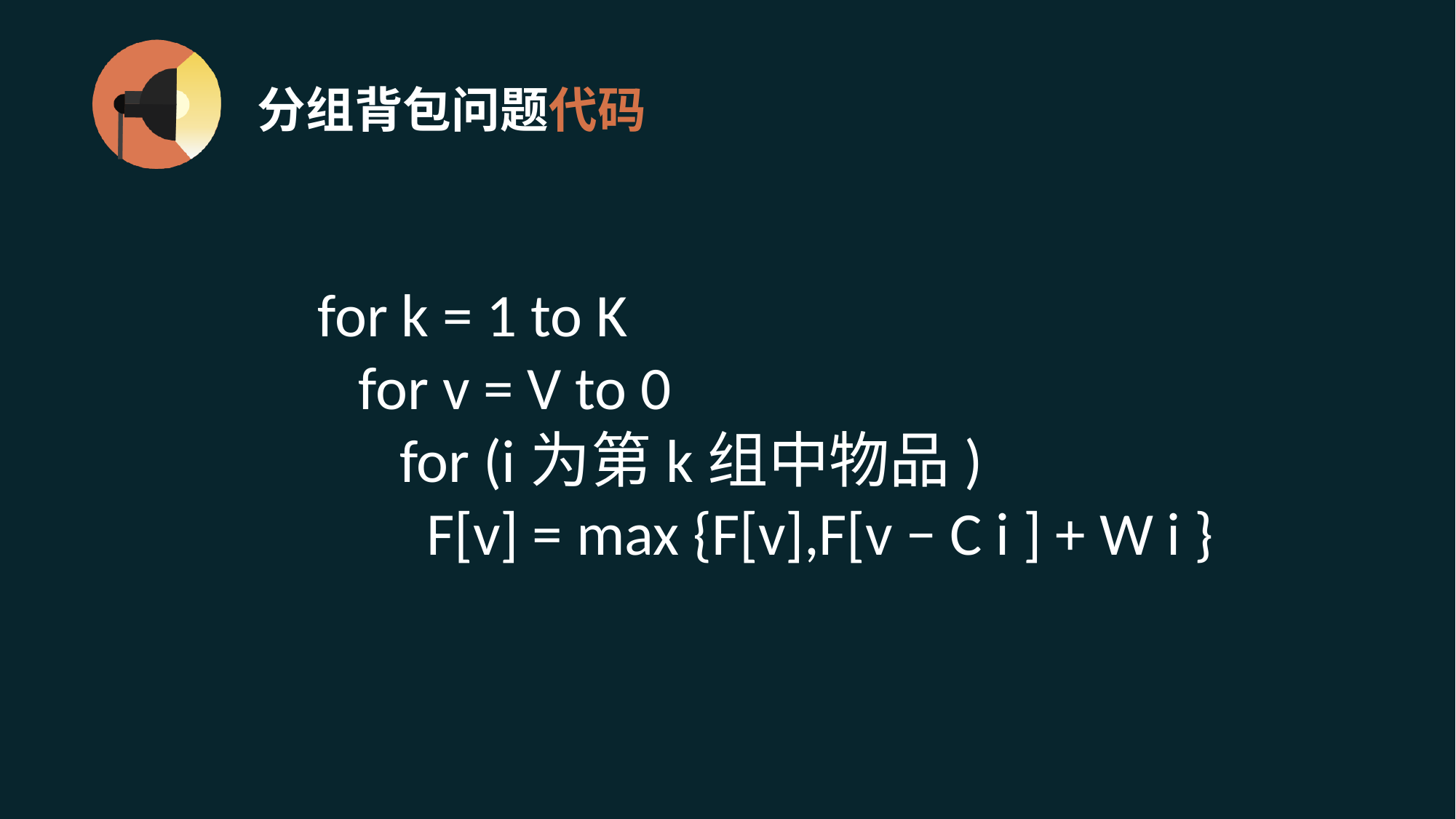

# 分组背包问题代码
for k = 1 to K
   for v = V to 0
      for (i为第k组中物品)
        F[v] = max {F[v],F[v − C i ] + W i }